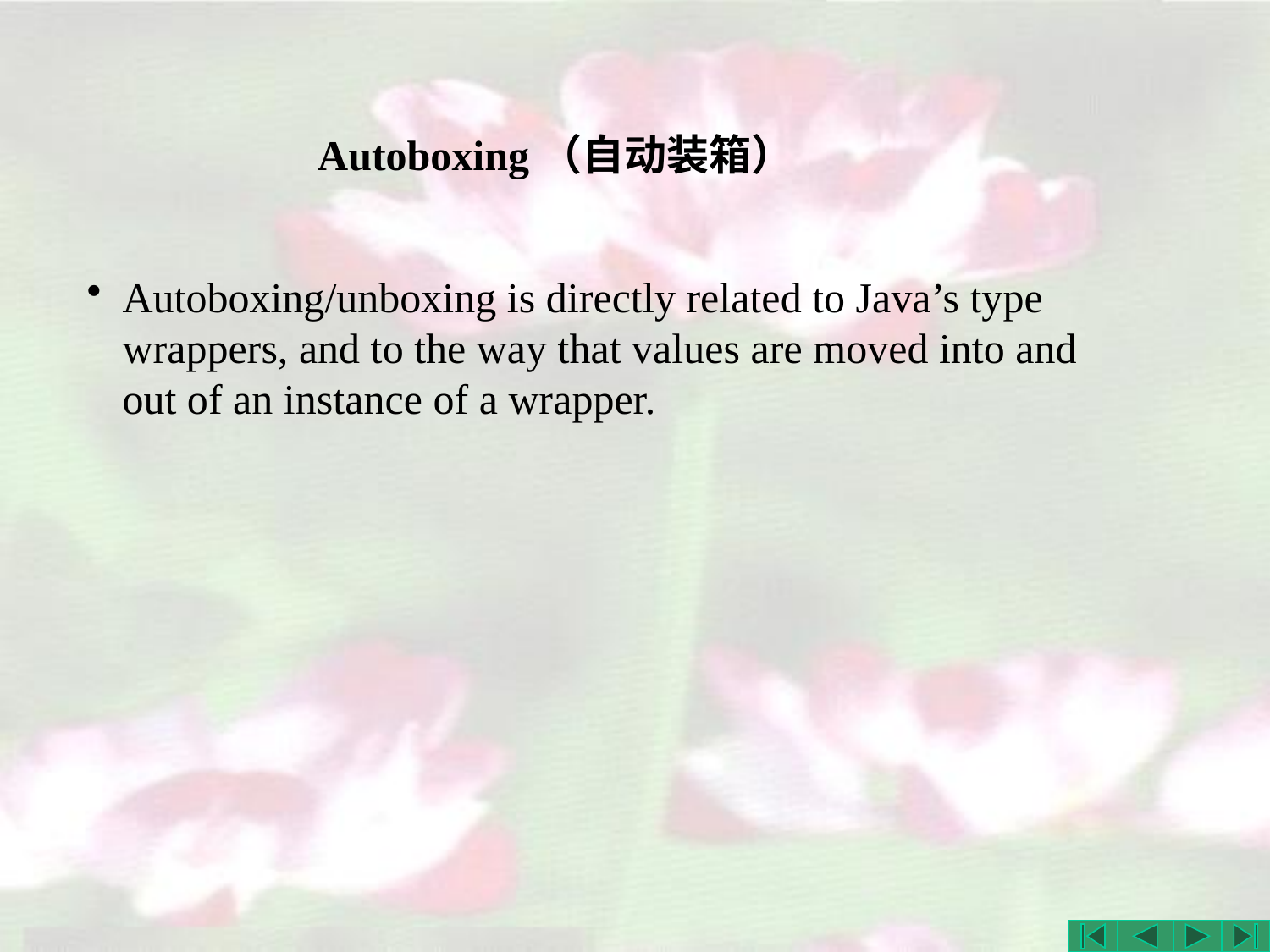

# Autoboxing（自动装箱）
Autoboxing/unboxing is directly related to Java’s type wrappers, and to the way that values are moved into and out of an instance of a wrapper.